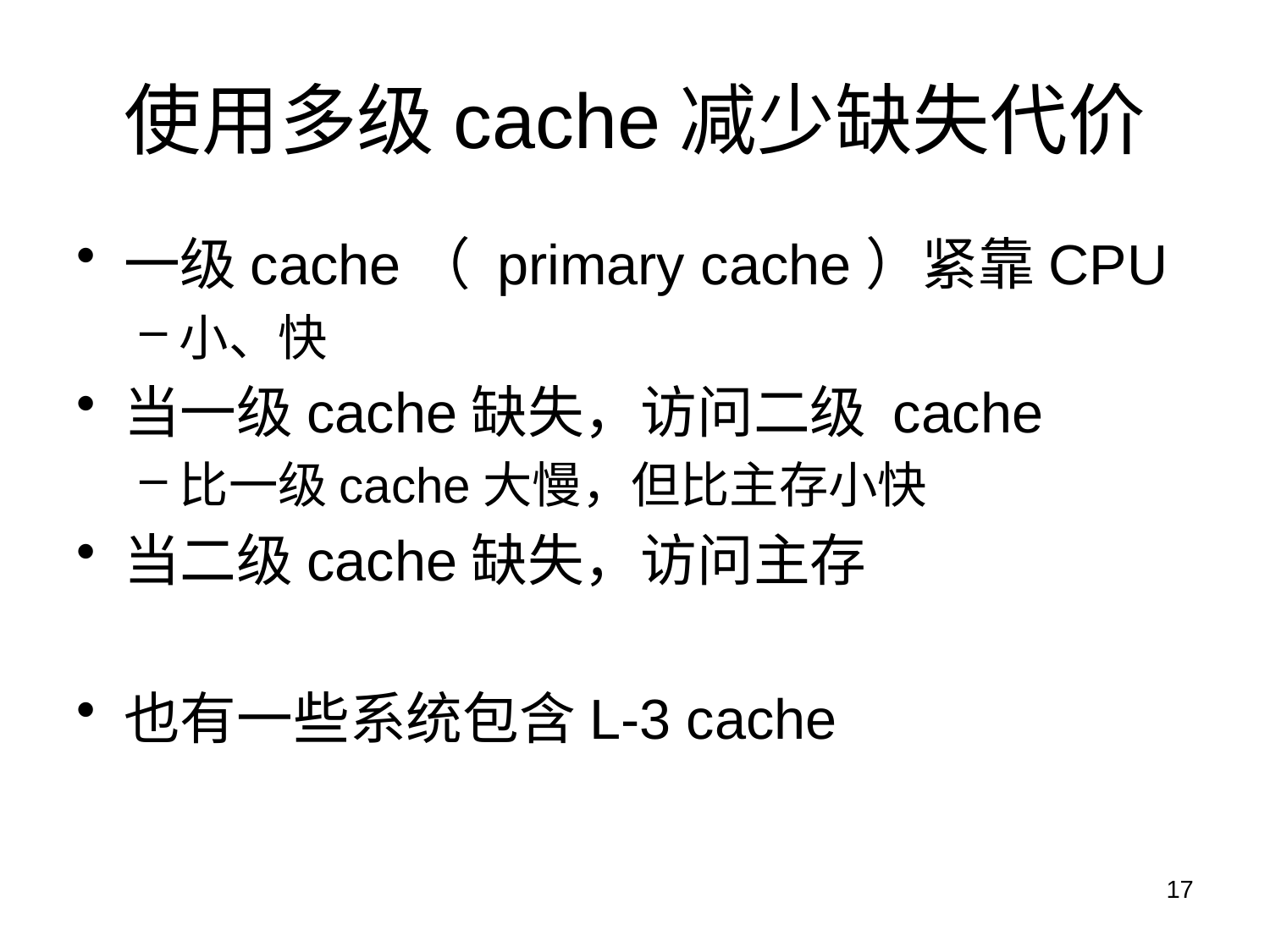

# 使用多级cache减少缺失代价
一级cache（ primary cache）紧靠CPU
小、快
当一级cache缺失，访问二级 cache
比一级cache大慢，但比主存小快
当二级cache缺失，访问主存

也有一些系统包含L-3 cache
17